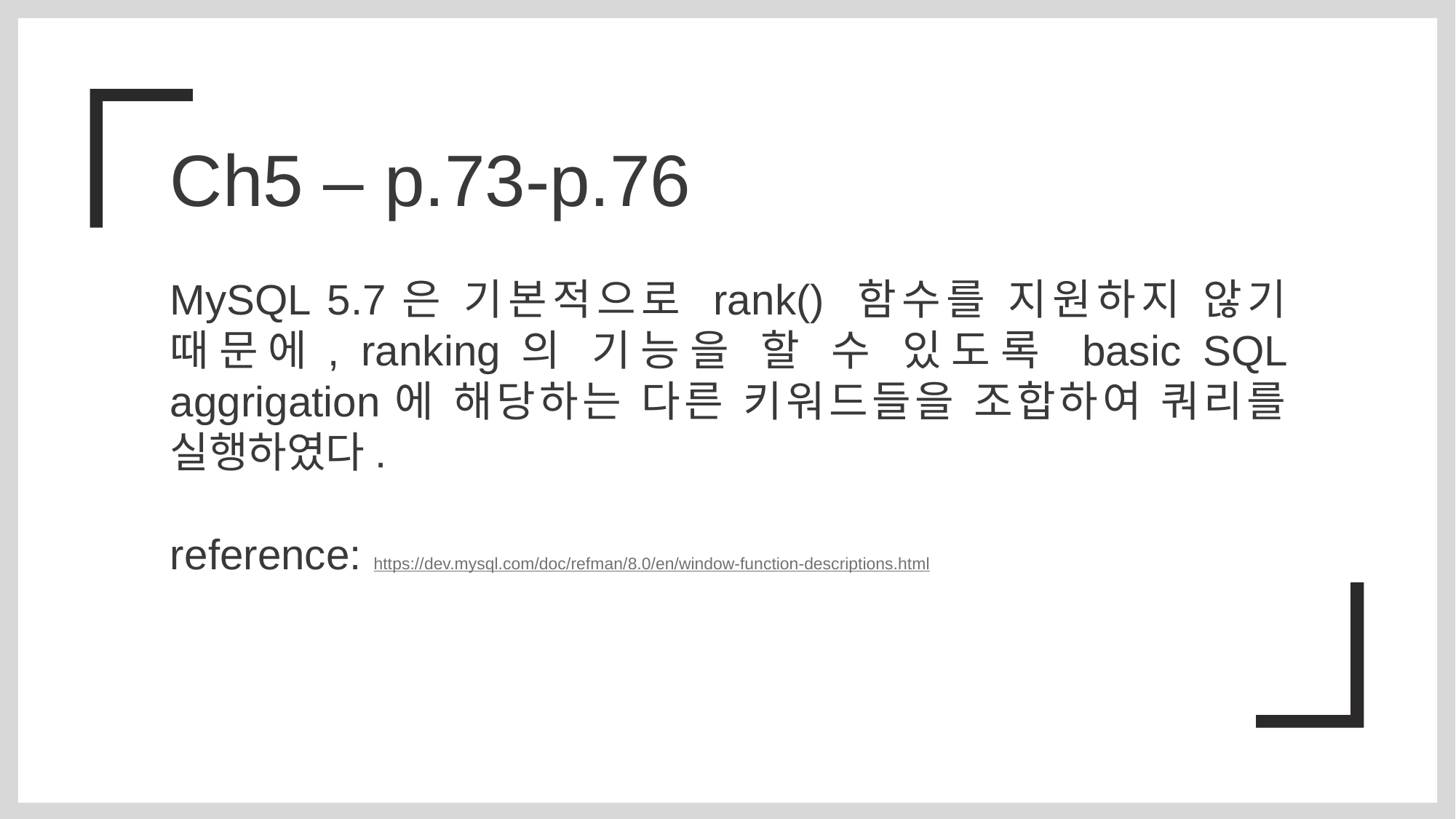

Ch5 – p.73-p.76
MySQL 5.7은 기본적으로 rank() 함수를 지원하지 않기 때문에, ranking의 기능을 할 수 있도록 basic SQL aggrigation에 해당하는 다른 키워드들을 조합하여 쿼리를 실행하였다.

reference: https://dev.mysql.com/doc/refman/8.0/en/window-function-descriptions.html